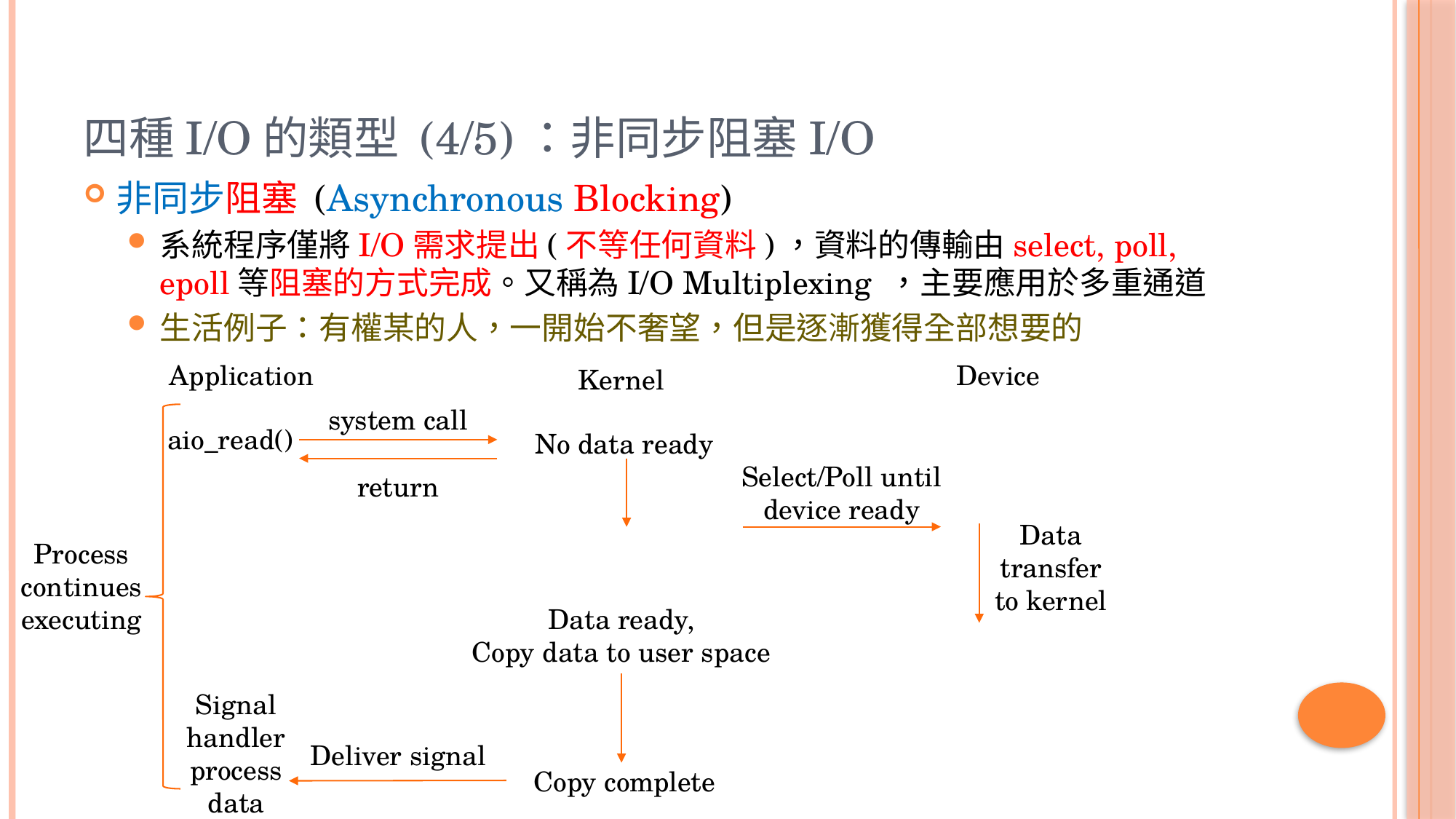

# 四種I/O的類型 (4/5)：非同步阻塞I/O
非同步阻塞 (Asynchronous Blocking)
系統程序僅將I/O需求提出(不等任何資料)，資料的傳輸由select, poll, epoll等阻塞的方式完成。又稱為I/O Multiplexing ，主要應用於多重通道
生活例子：有權某的人，一開始不奢望，但是逐漸獲得全部想要的
Application
Device
Kernel
system call

aio_read()
No data ready
Select/Poll until device ready
return
Data transfer to kernel
Process continues executing
Data ready,
Copy data to user space
Signal handler process data
Deliver signal
Copy complete